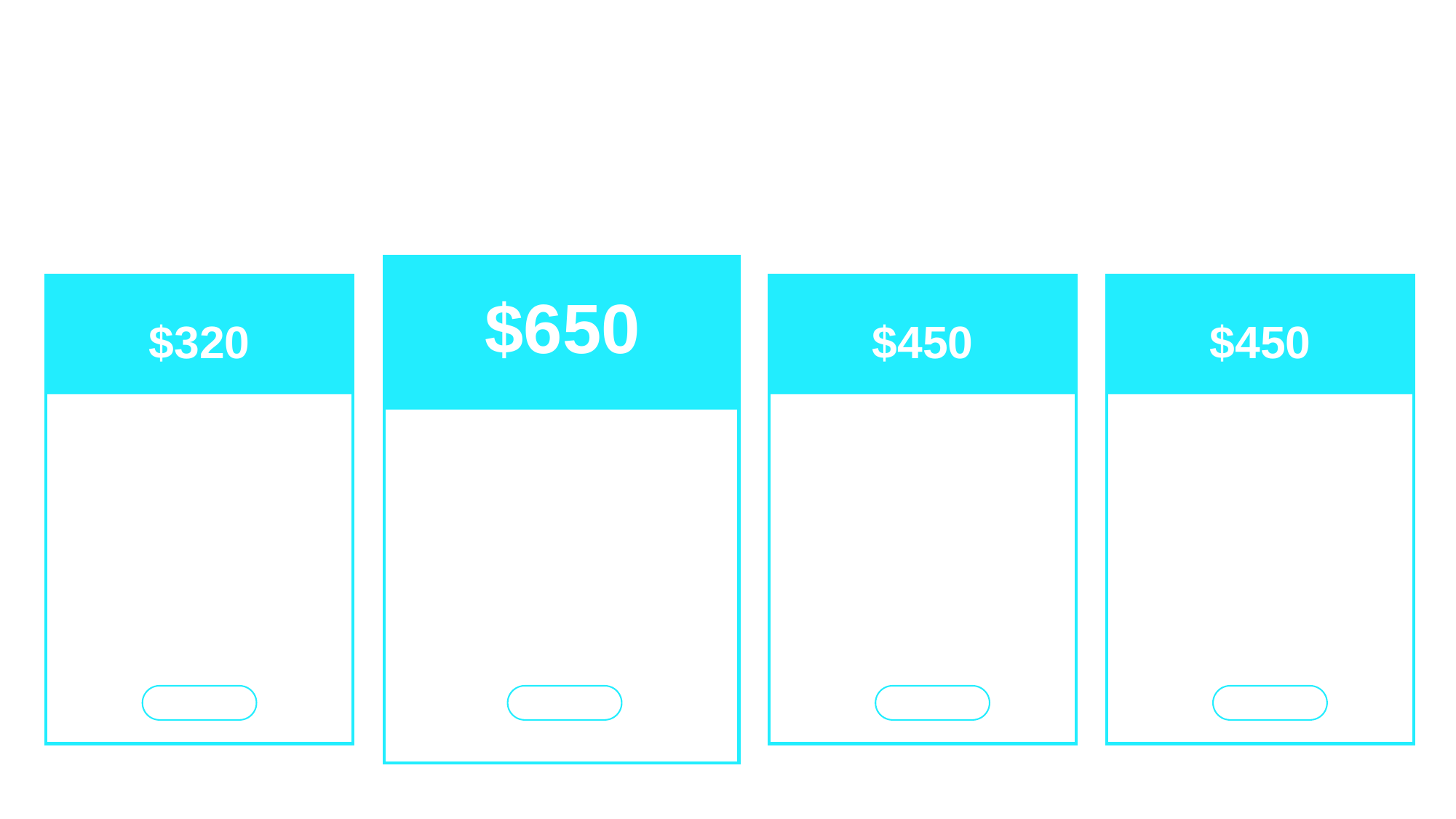

输入本页标题内容

$650
$320
$450
$450
输入您的小标题
输入您的小标题
输入您的小标题
输入您的小标题
Lorem ipsum dolor sit amet, consectetur adipiscing elit, sed do eiusmod tempor incididunt ut labore et dolore magna aliqua.
Lorem ipsum dolor sit amet, consectetur adipiscing elit, sed do eiusmod tempor incididunt ut labore et dolore magna aliqua.
Lorem ipsum dolor sit amet, consectetur adipiscing elit, sed do eiusmod tempor incididunt ut labore et dolore magna aliqua.
Lorem ipsum dolor sit amet, consectetur adipiscing elit, sed do eiusmod tempor incididunt ut labore et dolore magna aliqua.
关键词
关键词
关键词
关键词